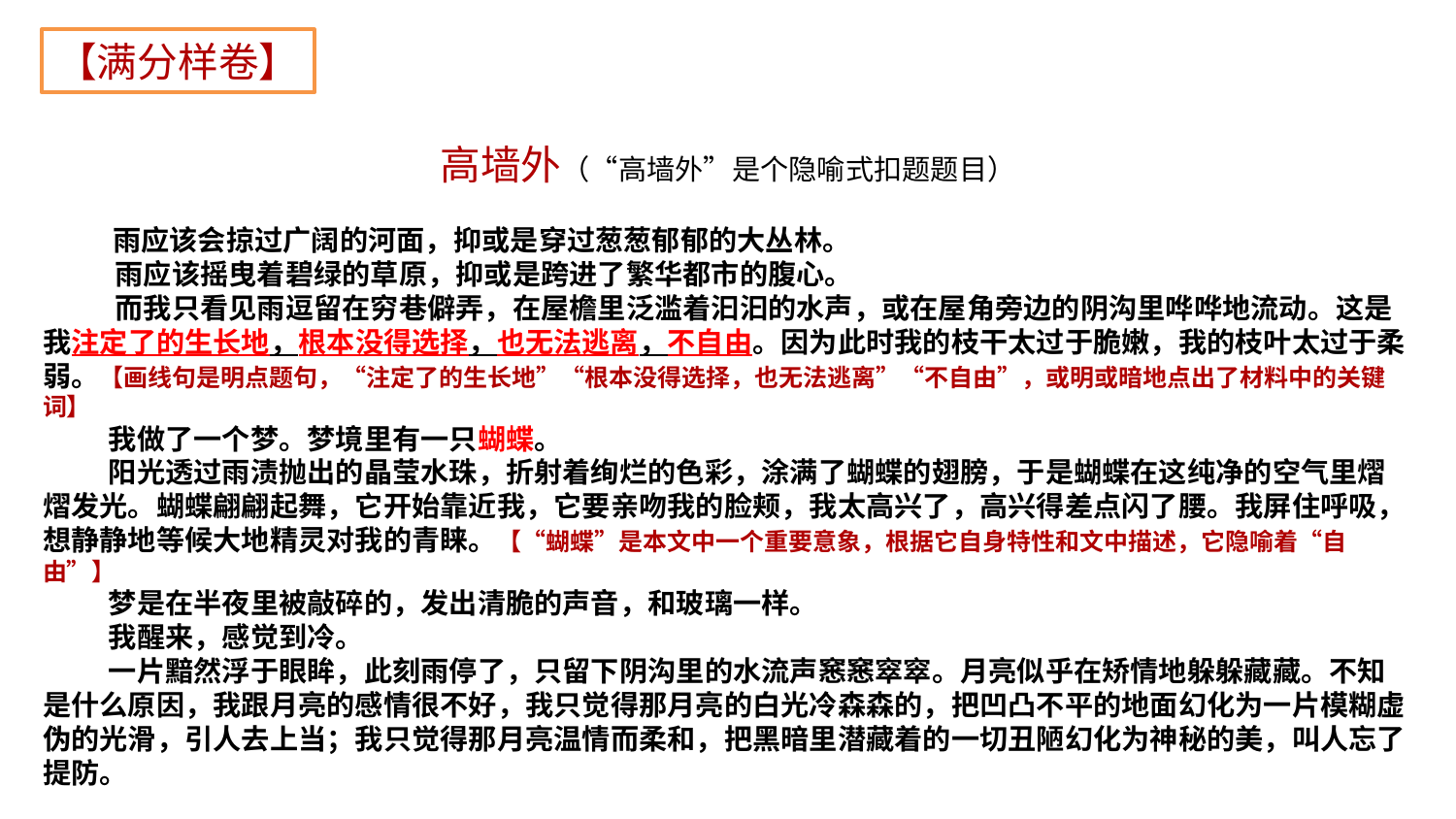

【满分样卷】
高墙外（“高墙外”是个隐喻式扣题题目）

          雨应该会掠过广阔的河面，抑或是穿过葱葱郁郁的大丛林。
          雨应该摇曳着碧绿的草原，抑或是跨进了繁华都市的腹心。
          而我只看见雨逗留在穷巷僻弄，在屋檐里泛滥着汩汩的水声，或在屋角旁边的阴沟里哗哗地流动。这是我注定了的生长地，根本没得选择，也无法逃离，不自由。因为此时我的枝干太过于脆嫩，我的枝叶太过于柔弱。【画线句是明点题句，“注定了的生长地”“根本没得选择，也无法逃离”“不自由”，或明或暗地点出了材料中的关键词】
         我做了一个梦。梦境里有一只蝴蝶。
         阳光透过雨渍抛出的晶莹水珠，折射着绚烂的色彩，涂满了蝴蝶的翅膀，于是蝴蝶在这纯净的空气里熠熠发光。蝴蝶翩翩起舞，它开始靠近我，它要亲吻我的脸颊，我太高兴了，高兴得差点闪了腰。我屏住呼吸，想静静地等候大地精灵对我的青睐。【“蝴蝶”是本文中一个重要意象，根据它自身特性和文中描述，它隐喻着“自由”】
         梦是在半夜里被敲碎的，发出清脆的声音，和玻璃一样。
         我醒来，感觉到冷。
         一片黯然浮于眼眸，此刻雨停了，只留下阴沟里的水流声窸窸窣窣。月亮似乎在矫情地躲躲藏藏。不知是什么原因，我跟月亮的感情很不好，我只觉得那月亮的白光冷森森的，把凹凸不平的地面幻化为一片模糊虚伪的光滑，引人去上当；我只觉得那月亮温情而柔和，把黑暗里潜藏着的一切丑陋幻化为神秘的美，叫人忘了提防。